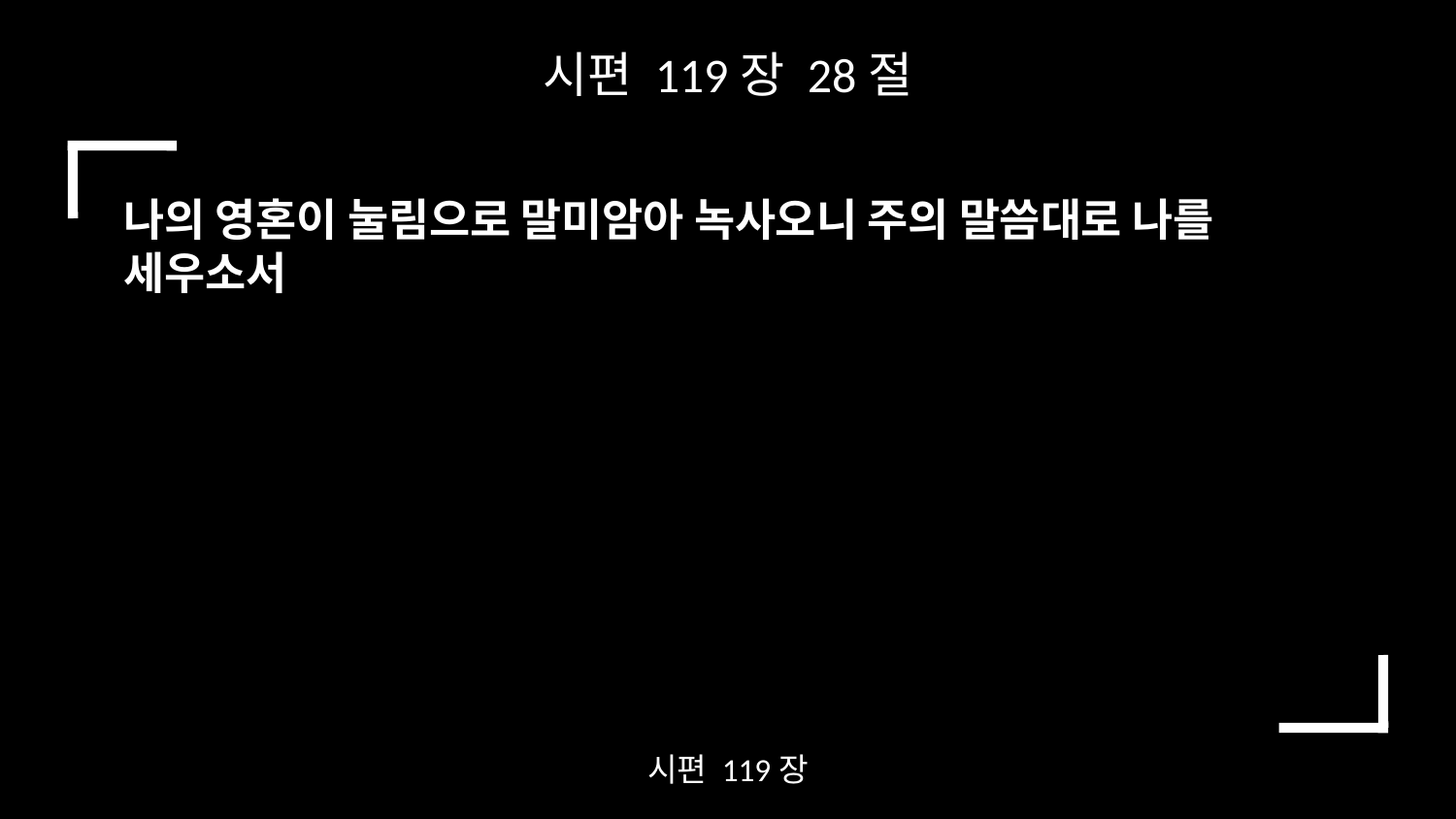

시편 119장 28절

나의 영혼이 눌림으로 말미암아 녹사오니 주의 말씀대로 나를 세우소서

시편 119장